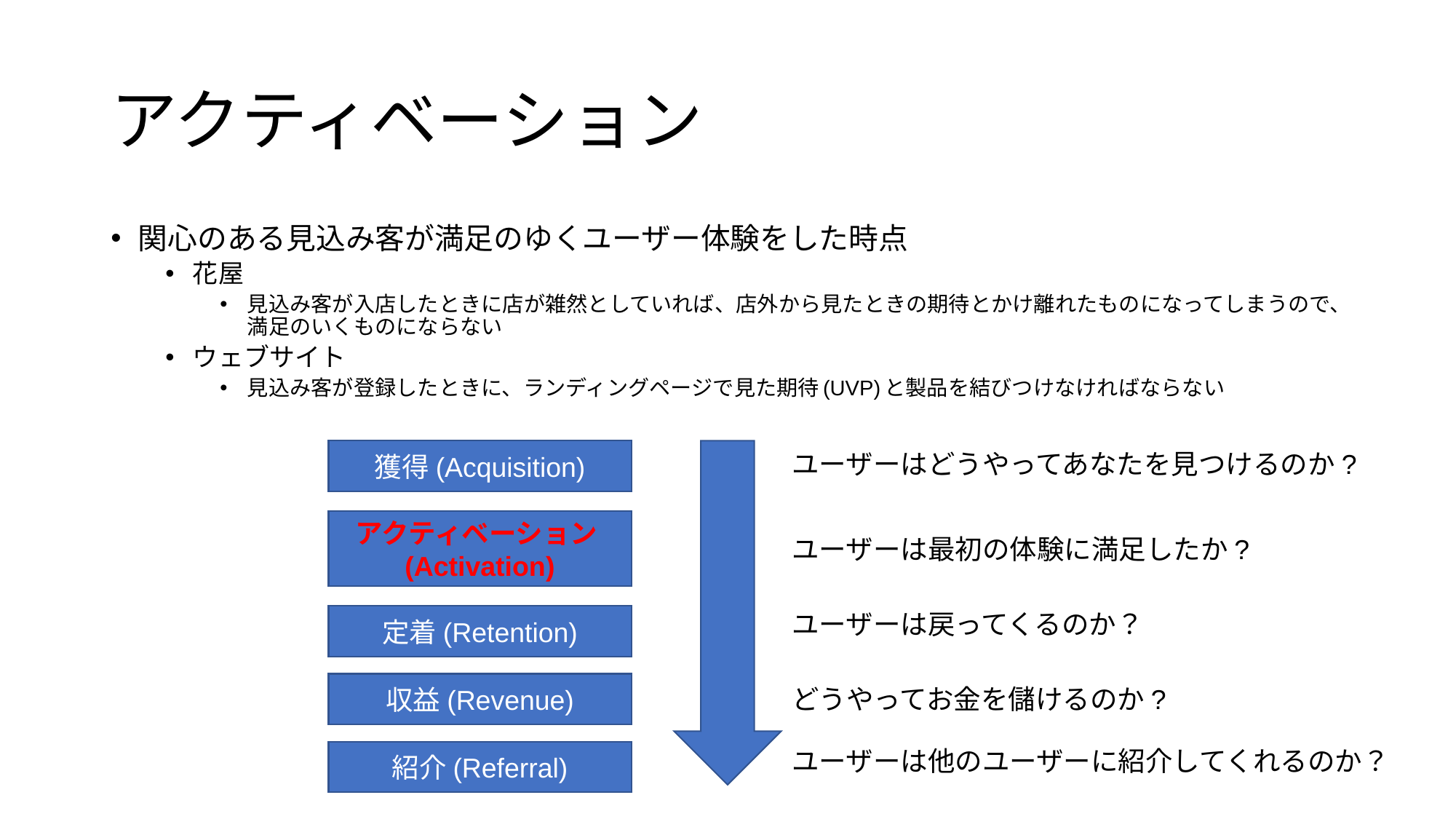

# アクティベーション
関心のある見込み客が満足のゆくユーザー体験をした時点
花屋
見込み客が入店したときに店が雑然としていれば、店外から見たときの期待とかけ離れたものになってしまうので、満足のいくものにならない
ウェブサイト
見込み客が登録したときに、ランディングページで見た期待(UVP)と製品を結びつけなければならない

獲得(Acquisition)

ユーザーはどうやってあなたを見つけるのか?
アクティベーション(Activation)
ユーザーは最初の体験に満足したか?
ユーザーは戻ってくるのか？
定着(Retention)
収益(Revenue)
どうやってお金を儲けるのか?
ユーザーは他のユーザーに紹介してくれるのか？
紹介(Referral)